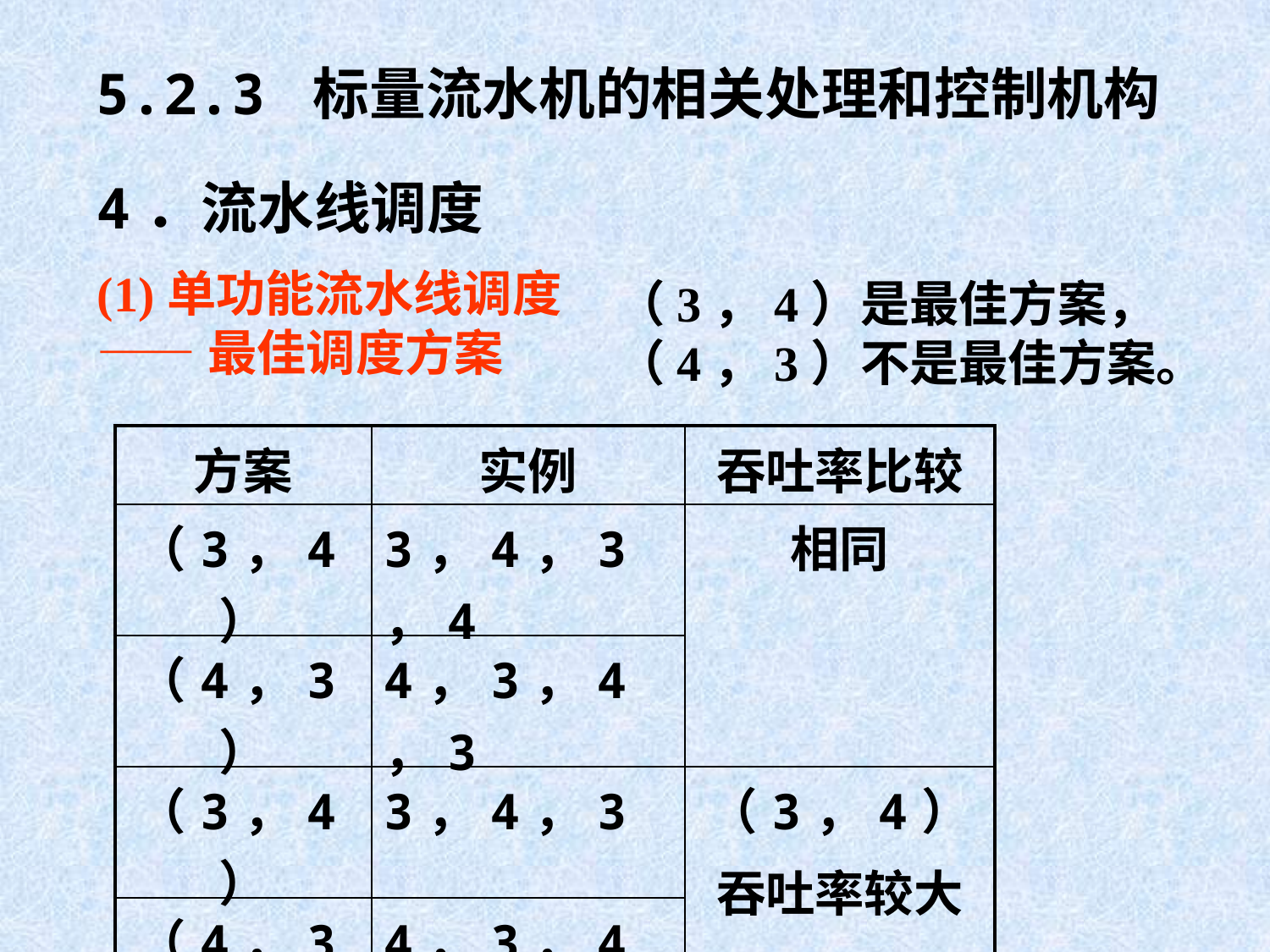

5.2.3 标量流水机的相关处理和控制机构
4．流水线调度
(1)单功能流水线调度
——最佳调度方案
（3，4）是最佳方案，
（4，3）不是最佳方案。
| 方案 | 实例 | 吞吐率比较 |
| --- | --- | --- |
| （3，4） | 3，4，3，4 | 相同 |
| （4，3） | 4，3，4，3 |  |
| （3，4） | 3，4，3 | （3，4） 吞吐率较大 |
| （4，3） | 4，3，4 |  |